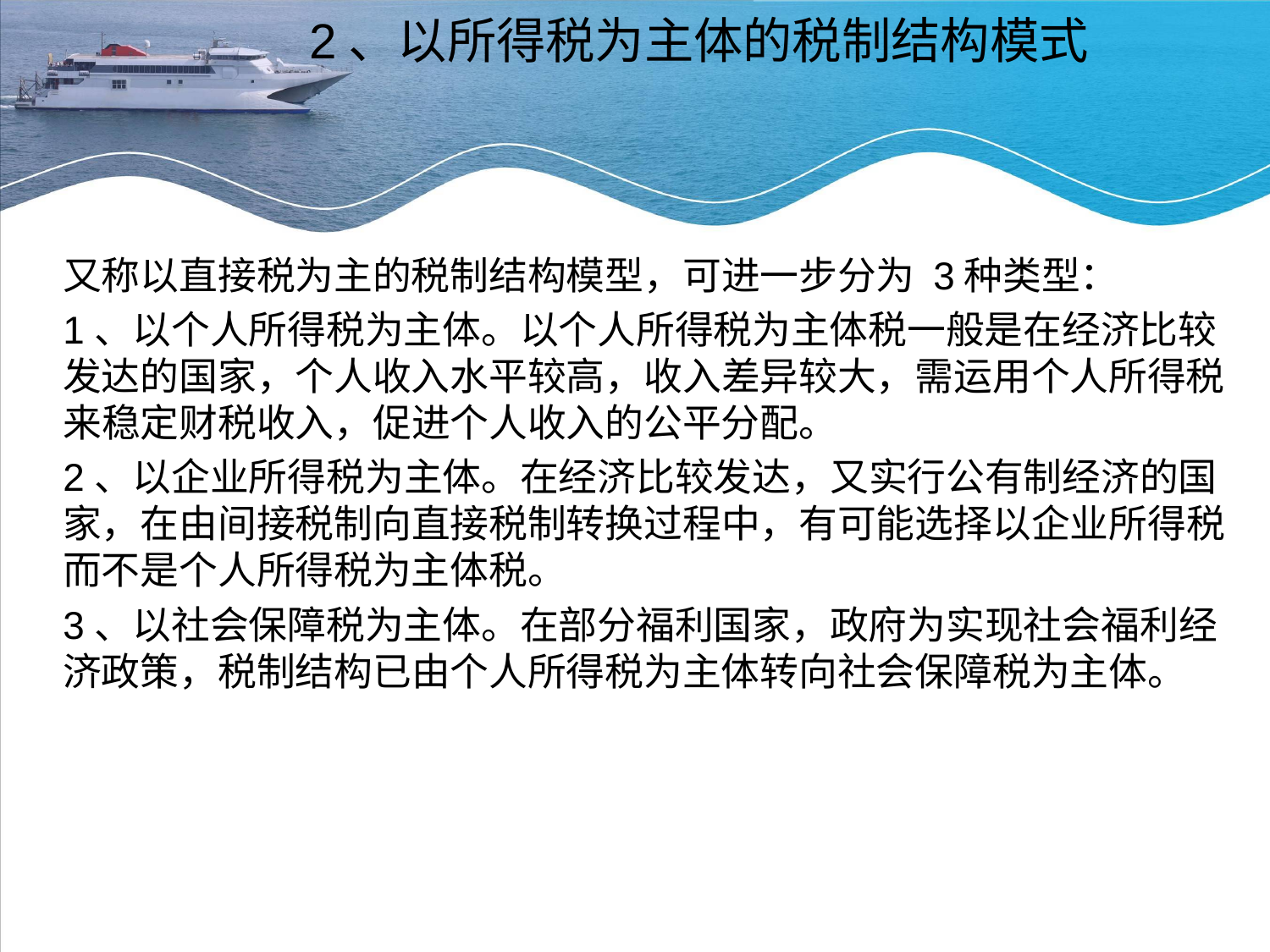

# 2、以所得税为主体的税制结构模式
又称以直接税为主的税制结构模型，可进一步分为 3种类型：
1、以个人所得税为主体。以个人所得税为主体税一般是在经济比较发达的国家，个人收入水平较高，收入差异较大，需运用个人所得税来稳定财税收入，促进个人收入的公平分配。
2、以企业所得税为主体。在经济比较发达，又实行公有制经济的国家，在由间接税制向直接税制转换过程中，有可能选择以企业所得税而不是个人所得税为主体税。
3、以社会保障税为主体。在部分福利国家，政府为实现社会福利经济政策，税制结构已由个人所得税为主体转向社会保障税为主体。